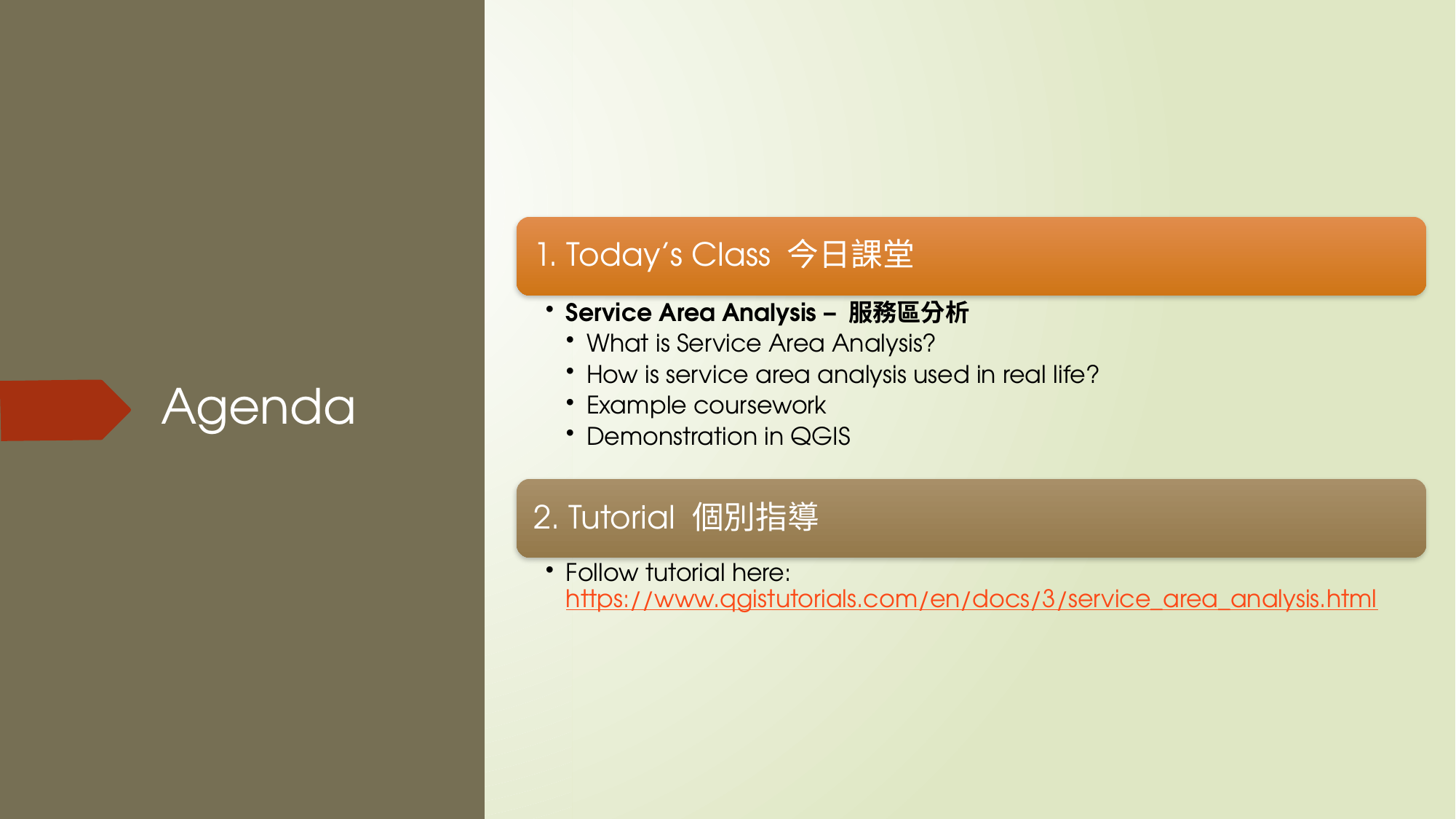

1. Today’s Class 今日課堂
Service Area Analysis – 服務區分析
What is Service Area Analysis?
How is service area analysis used in real life?
Example coursework
Demonstration in QGIS
2. Tutorial 個別指導
Follow tutorial here: https://www.qgistutorials.com/en/docs/3/service_area_analysis.html
# Agenda